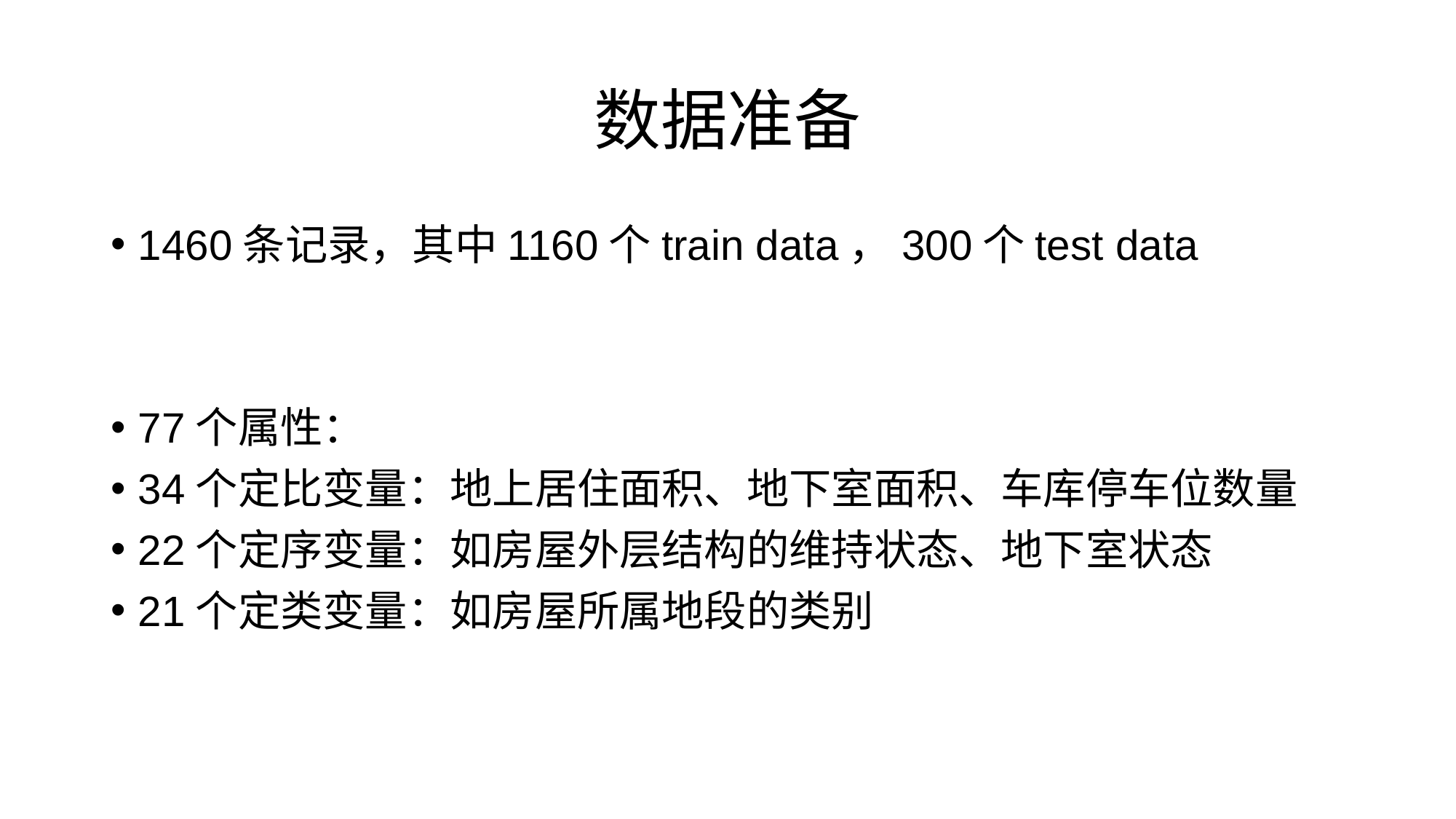

# 数据准备
1460条记录，其中1160个train data，300个test data

77个属性：
34个定比变量：地上居住面积、地下室面积、车库停车位数量
22个定序变量：如房屋外层结构的维持状态、地下室状态
21个定类变量：如房屋所属地段的类别